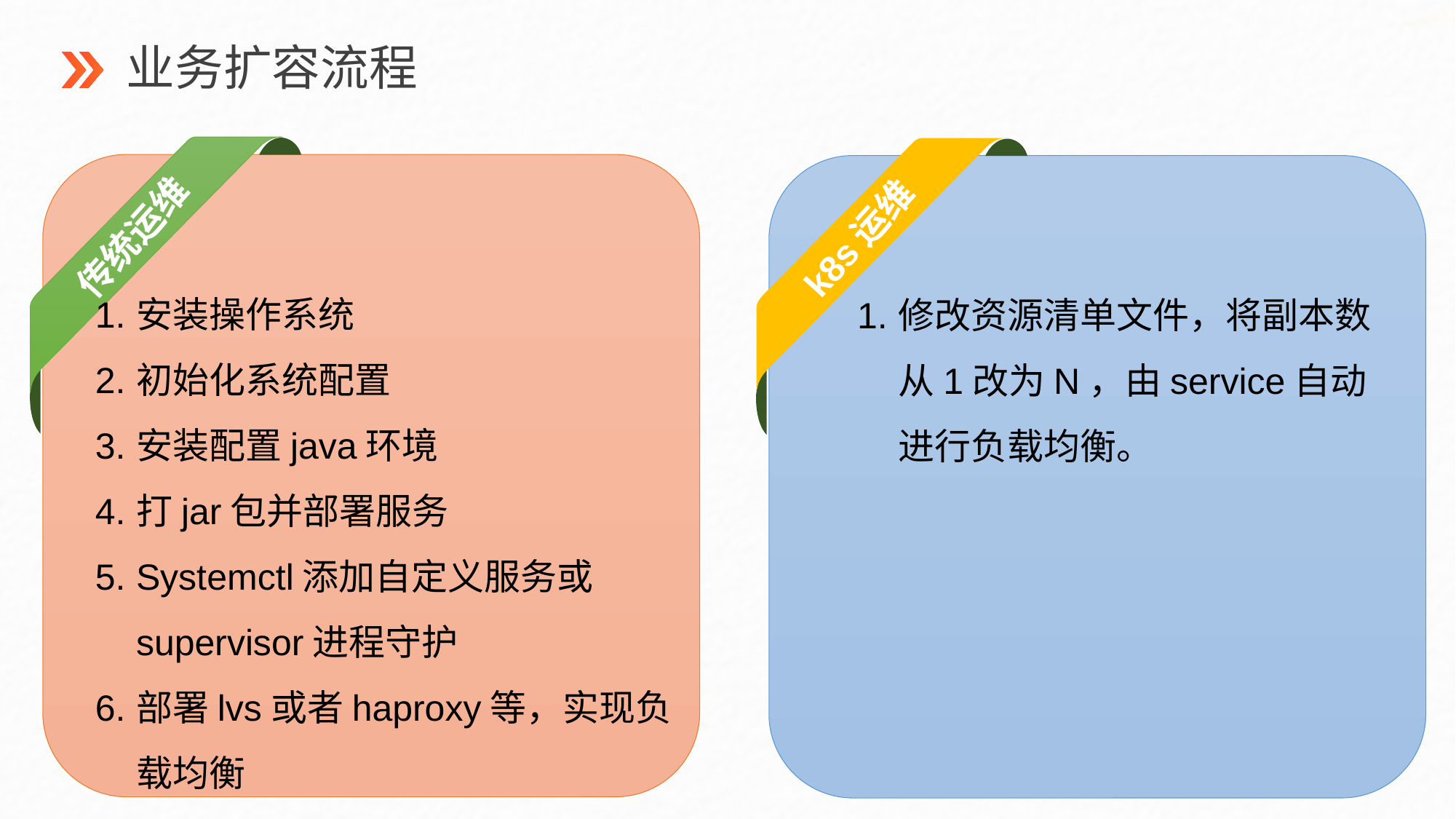

业务扩容流程

传统运维
安装操作系统
初始化系统配置
安装配置java环境
打jar包并部署服务
Systemctl添加自定义服务或supervisor进程守护
部署lvs或者haproxy等，实现负载均衡

k8s运维
修改资源清单文件，将副本数从1改为N，由service自动进行负载均衡。